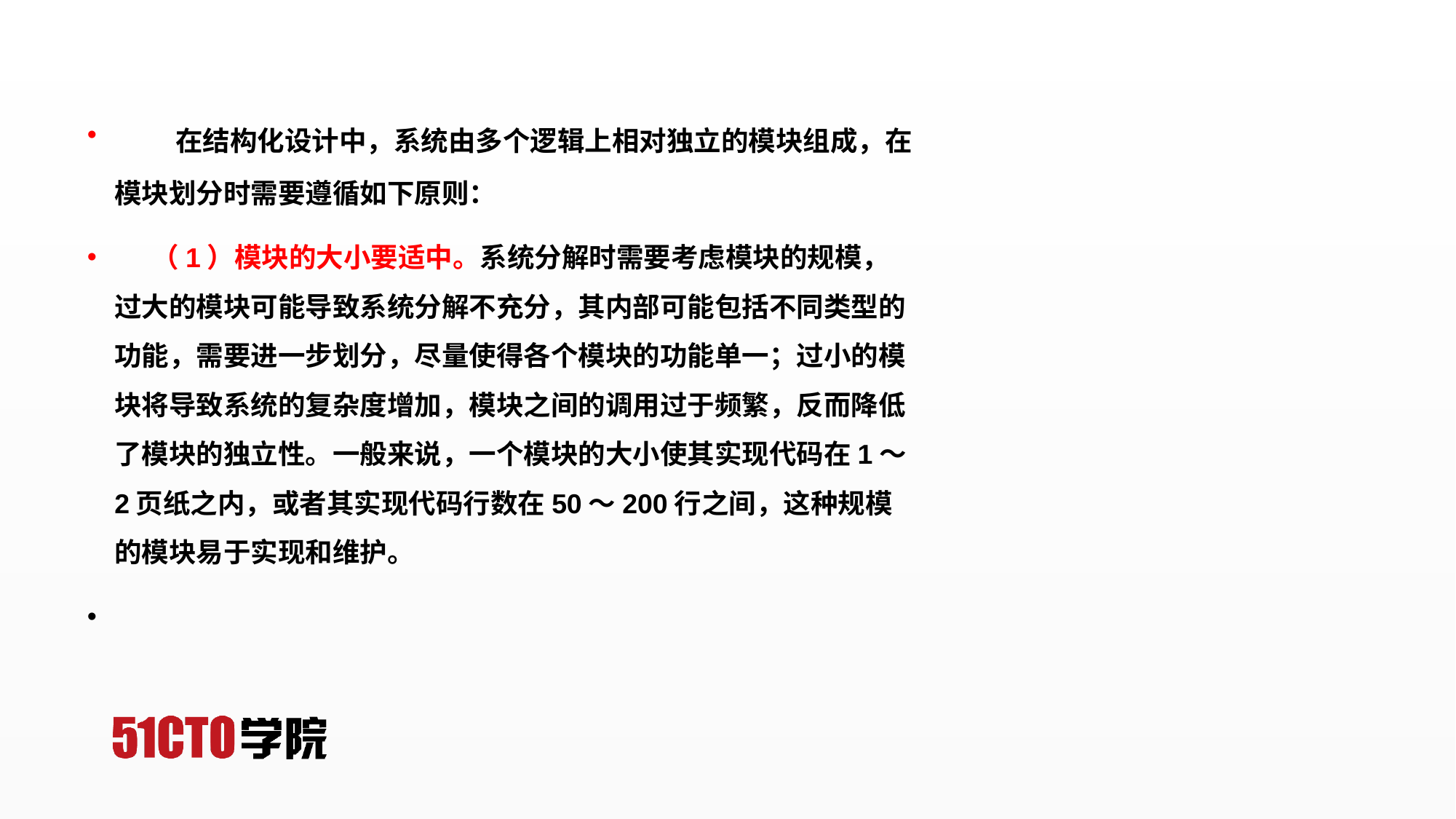

在结构化设计中，系统由多个逻辑上相对独立的模块组成，在模块划分时需要遵循如下原则：
     （1）模块的大小要适中。系统分解时需要考虑模块的规模，过大的模块可能导致系统分解不充分，其内部可能包括不同类型的功能，需要进一步划分，尽量使得各个模块的功能单一；过小的模块将导致系统的复杂度增加，模块之间的调用过于频繁，反而降低了模块的独立性。一般来说，一个模块的大小使其实现代码在1～2页纸之内，或者其实现代码行数在50～200行之间，这种规模的模块易于实现和维护。